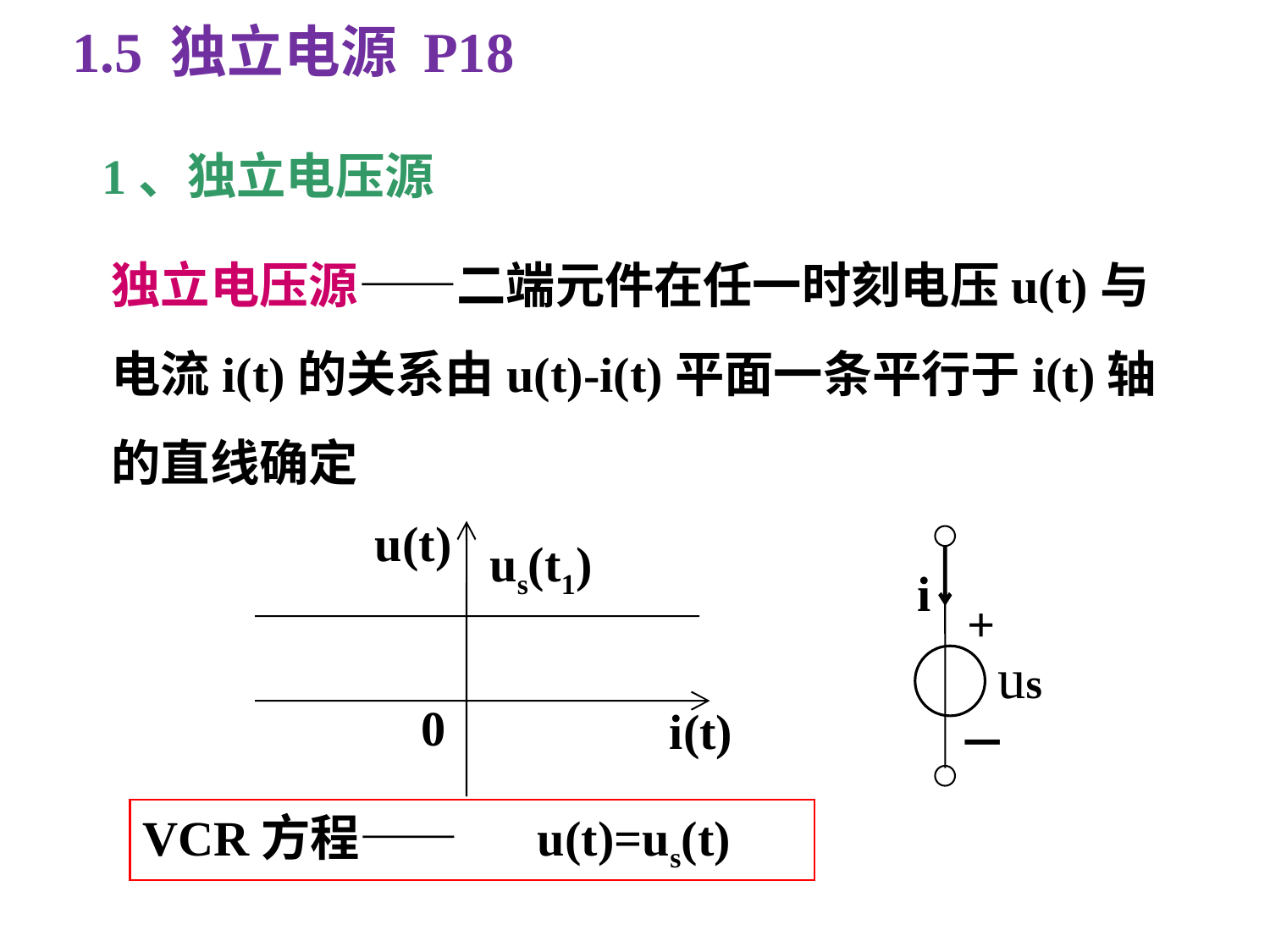

1.5 独立电源 P18
1、独立电压源
独立电压源——二端元件在任一时刻电压u(t)与电流i(t)的关系由u(t)-i(t)平面一条平行于i(t)轴的直线确定
u(t)

us(t1)
0
i(t)

i
+
us

－

VCR方程——      u(t)=us(t)